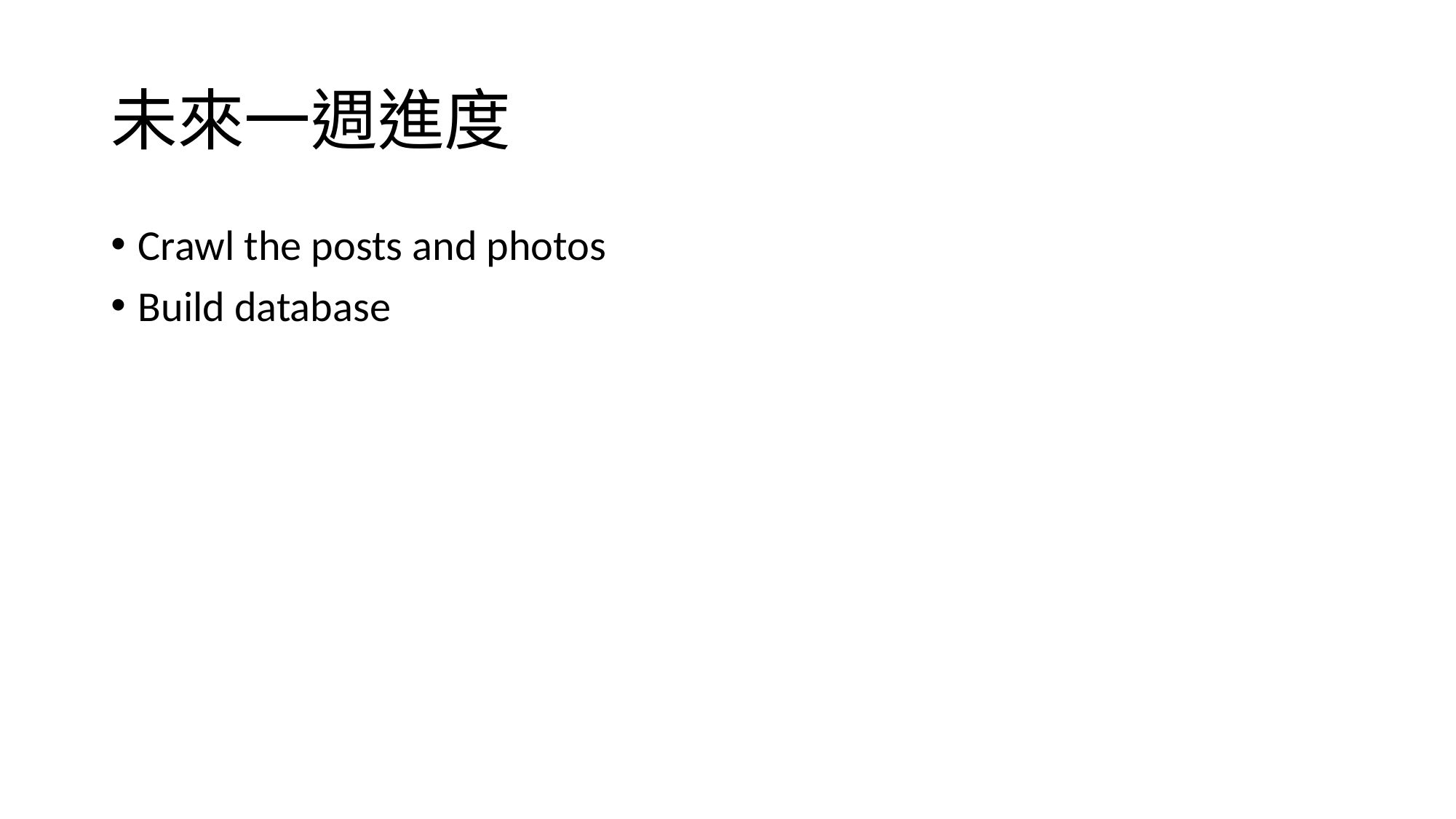

# 未來一週進度
Crawl the posts and photos
Build database